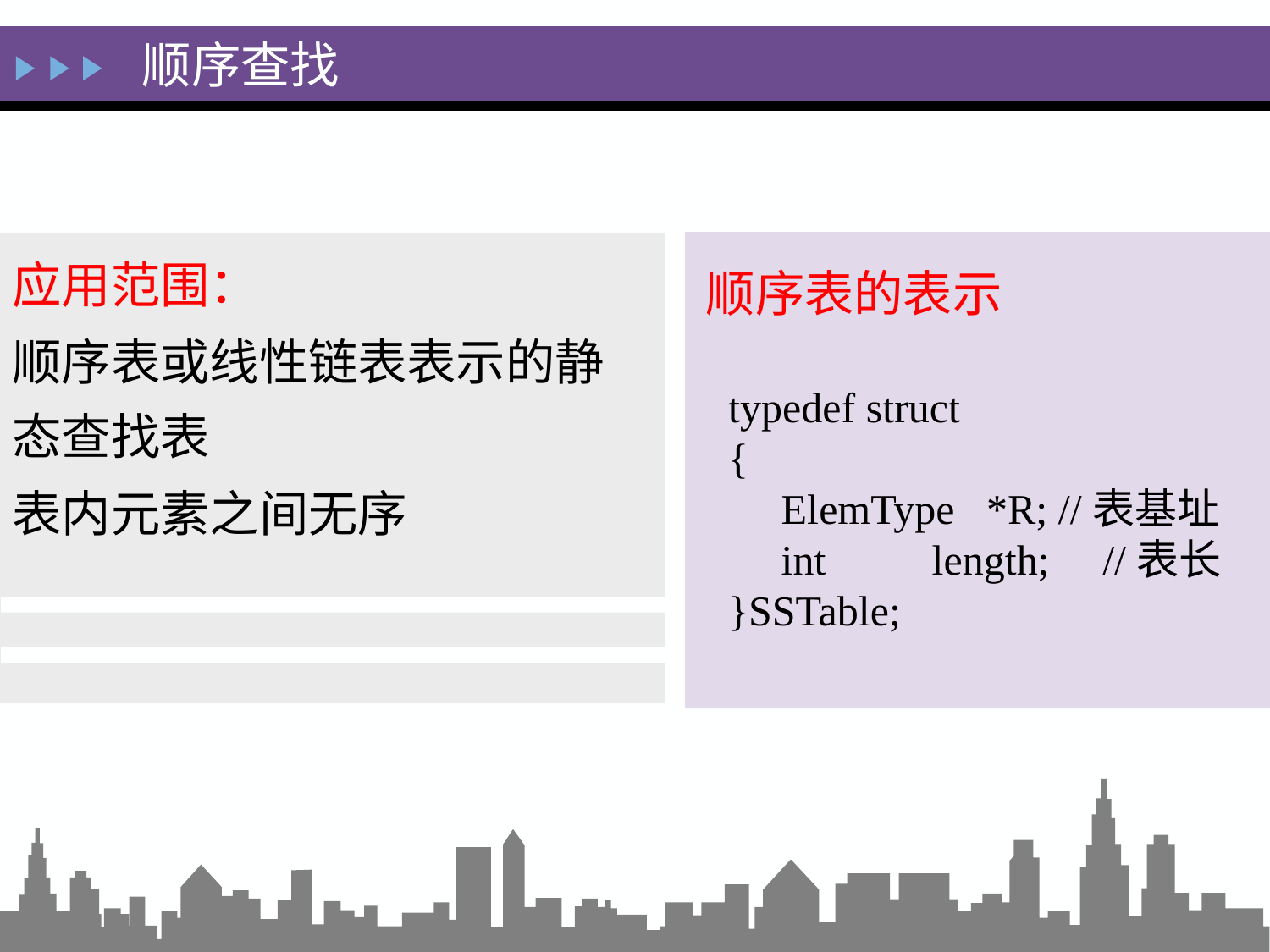

顺序查找

应用范围：
顺序表或线性链表表示的静态查找表
表内元素之间无序

顺序表的表示
typedef struct
{
     ElemType   *R; //表基址
     int          length;     //表长
}SSTable;